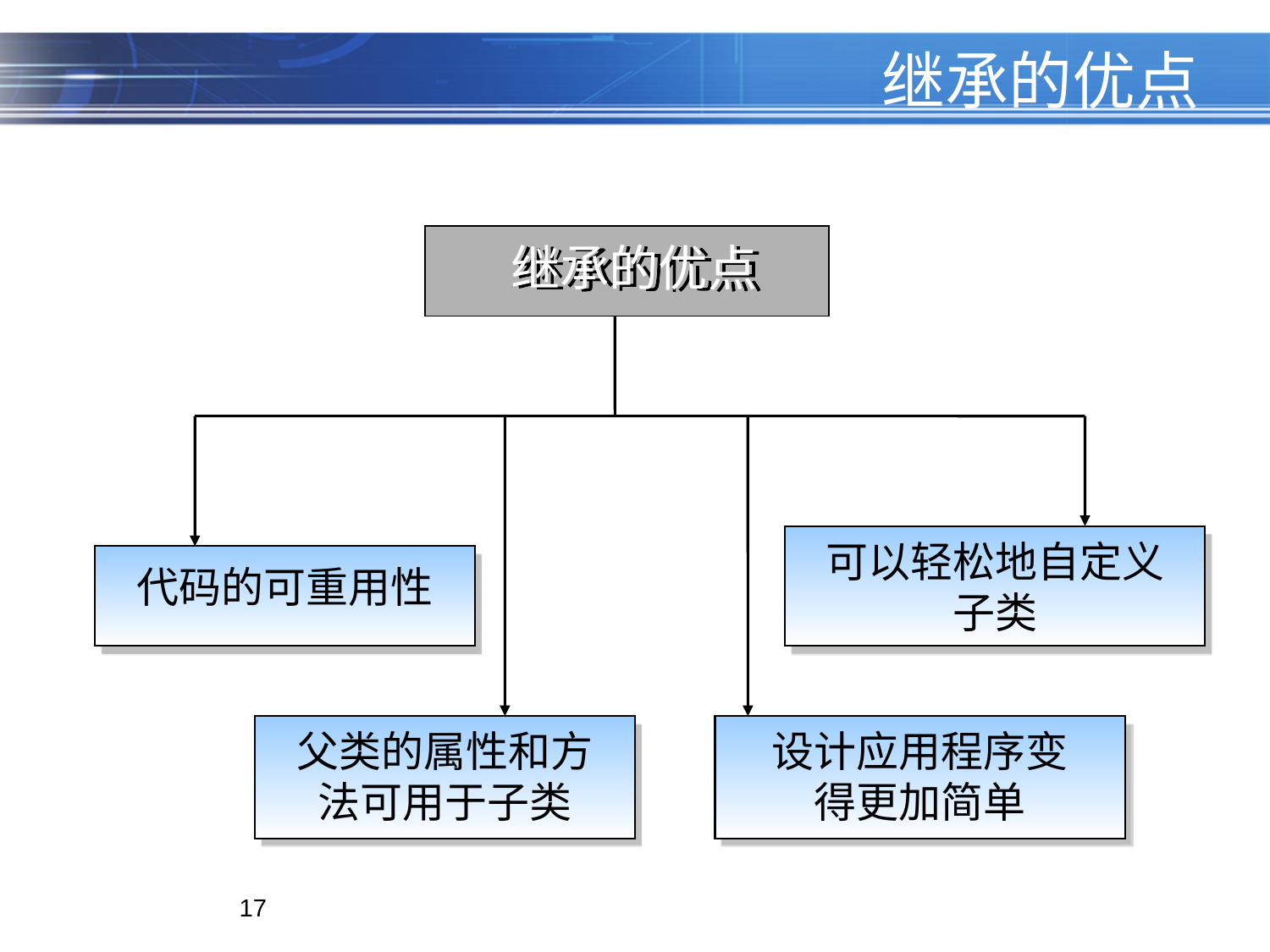

# 继承的优点

继承的优点

可以轻松地自定义子类

代码的可重用性

父类的属性和方法可用于子类

设计应用程序变得更加简单
17